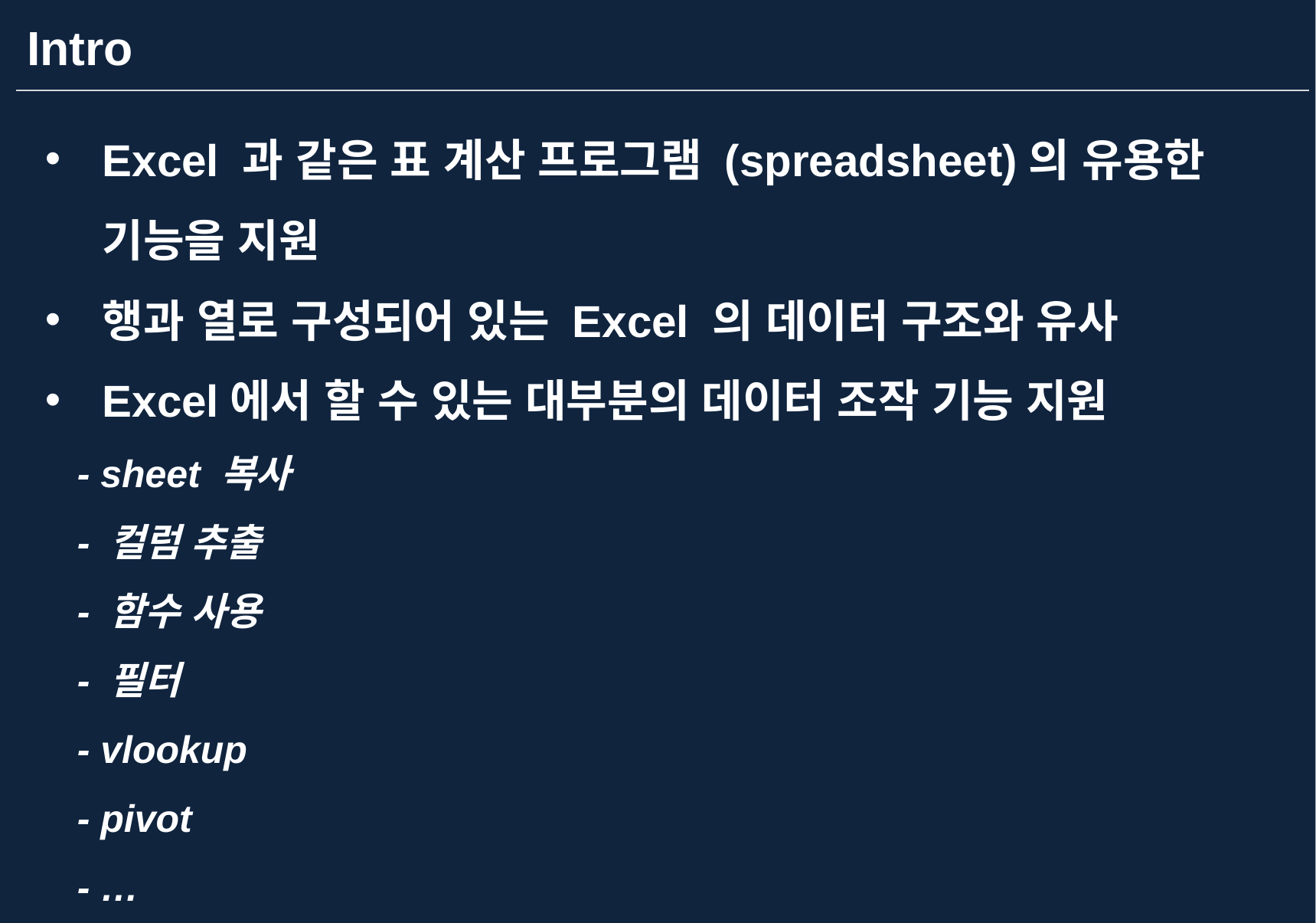

Intro
Excel 과 같은 표 계산 프로그램 (spreadsheet)의 유용한 기능을 지원
행과 열로 구성되어 있는 Excel 의 데이터 구조와 유사
Excel에서 할 수 있는 대부분의 데이터 조작 기능 지원
   - sheet 복사
   - 컬럼 추출
   - 함수 사용
   - 필터
   - vlookup
   - pivot
   - …